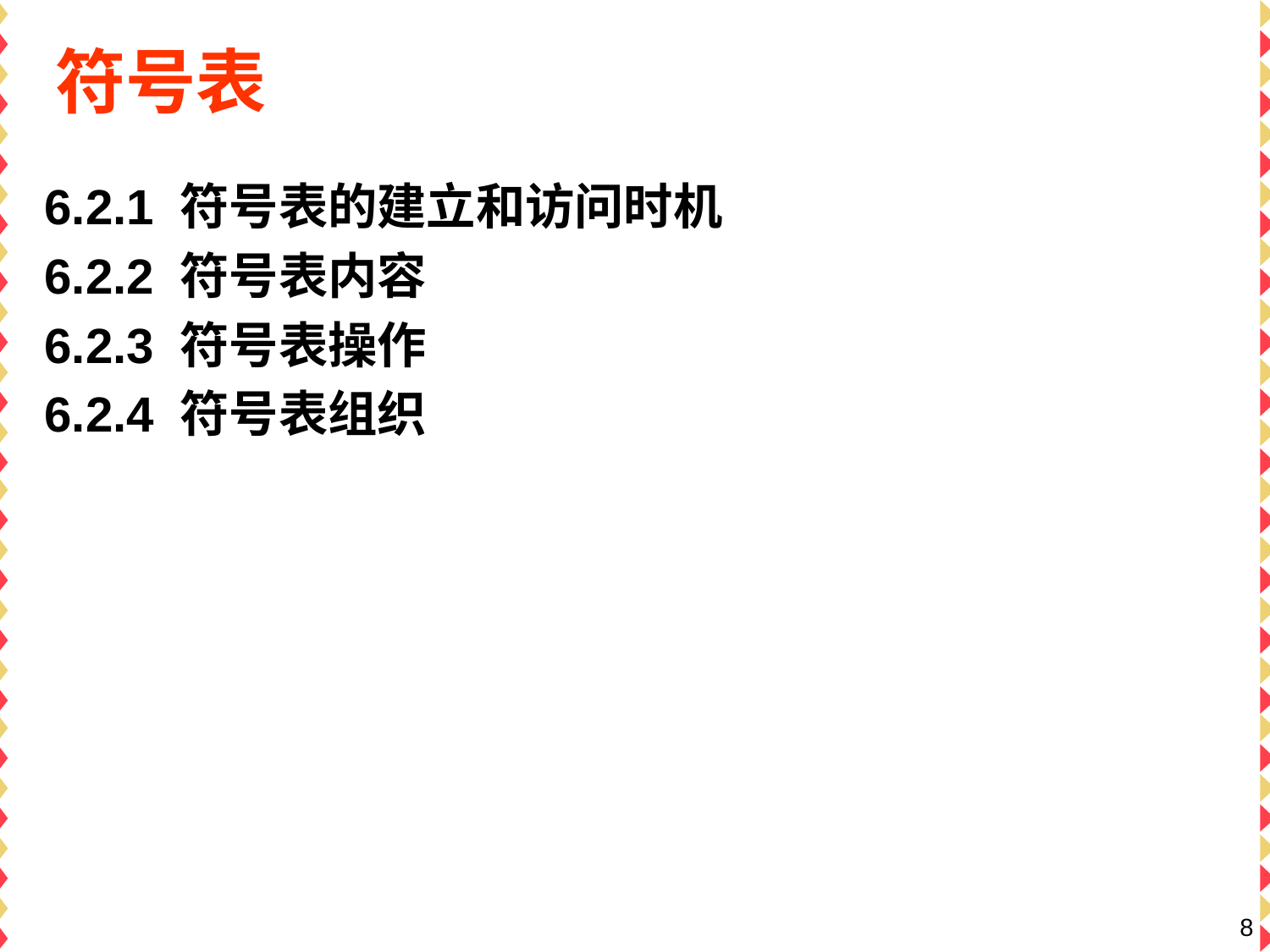

# 符号表
6.2.1 符号表的建立和访问时机
6.2.2 符号表内容
6.2.3 符号表操作
6.2.4 符号表组织
8